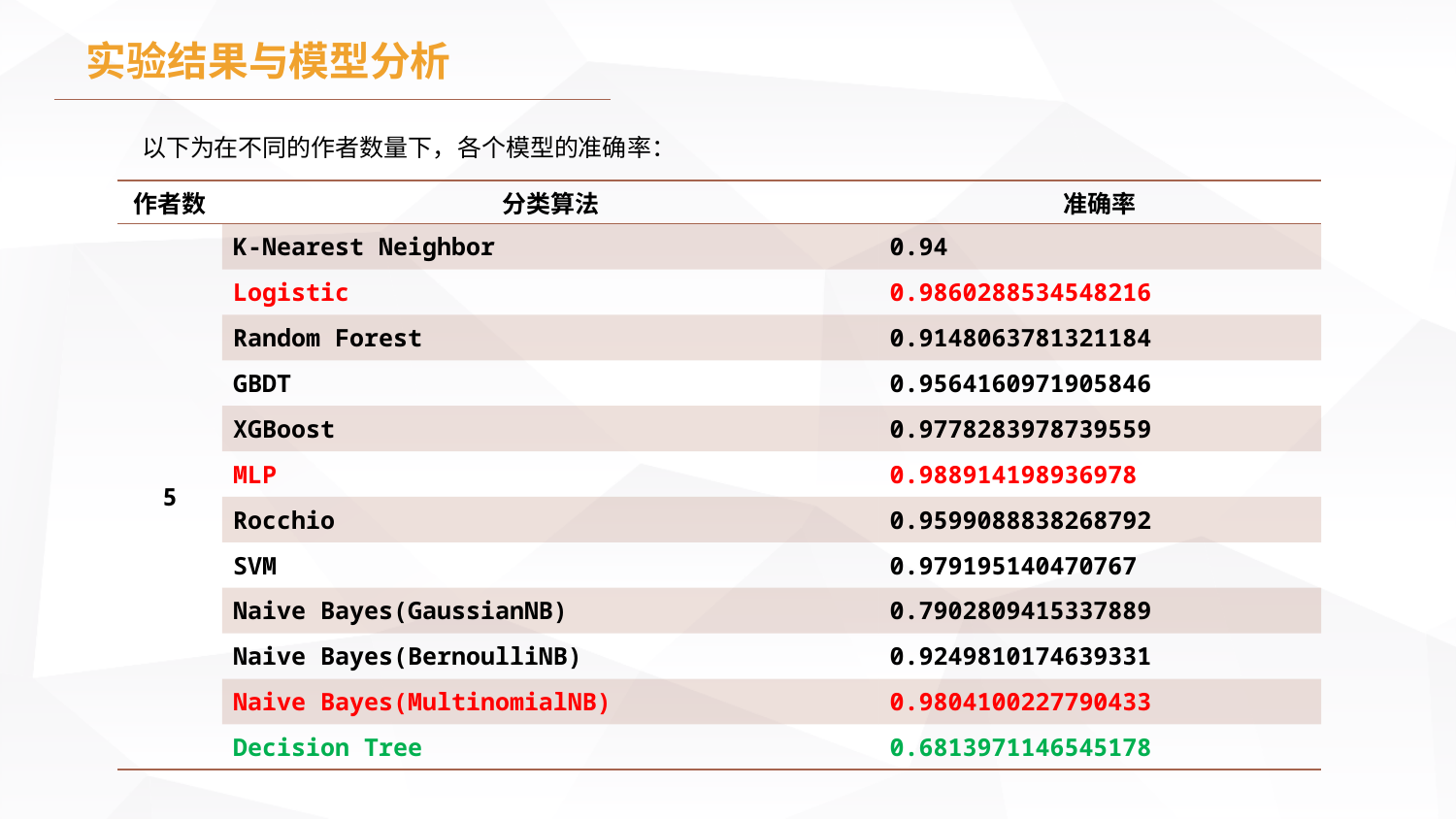

实验结果与模型分析

以下为在不同的作者数量下，各个模型的准确率：

| 作者数 | 分类算法 | 准确率 |
| --- | --- | --- |
| 5 | K-Nearest Neighbor | 0.94 |
|  | Logistic | 0.9860288534548216 |
|  | Random Forest | 0.9148063781321184 |
|  | GBDT | 0.9564160971905846 |
|  | XGBoost | 0.9778283978739559 |
|  | MLP | 0.988914198936978 |
|  | Rocchio | 0.9599088838268792 |
|  | SVM | 0.979195140470767 |
|  | Naive Bayes(GaussianNB) | 0.7902809415337889 |
|  | Naive Bayes(BernoulliNB) | 0.9249810174639331 |
|  | Naive Bayes(MultinomialNB) | 0.9804100227790433 |
|  | Decision Tree | 0.6813971146545178 |